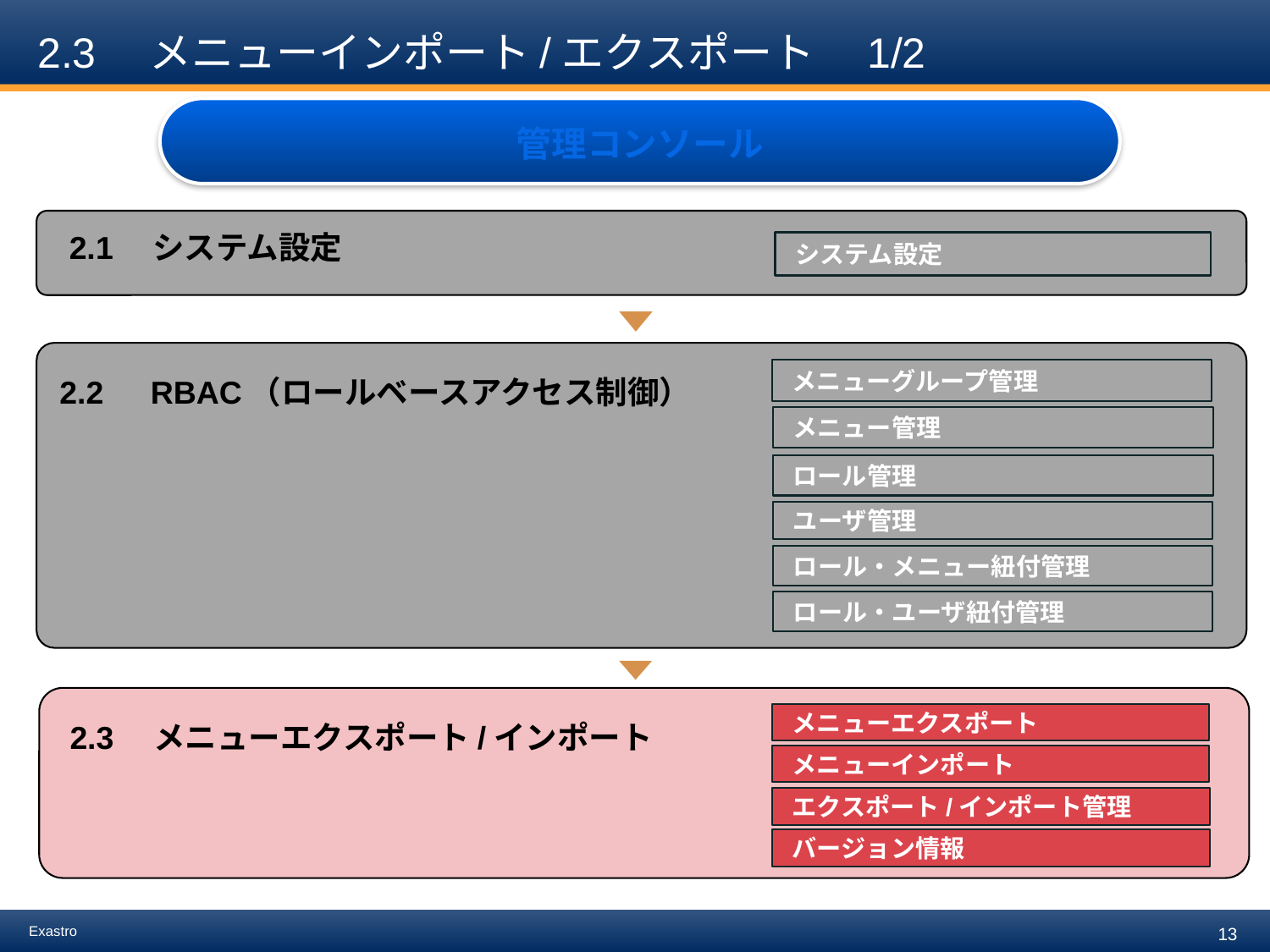

# 2.3　メニューインポート/エクスポート　1/2
管理コンソール

2.1　システム設定
システム設定

メニューグループ管理
2.2　RBAC（ロールベースアクセス制御）
メニュー管理
ロール管理
ユーザ管理
ロール・メニュー紐付管理
ロール・ユーザ紐付管理

メニューエクスポート
2.3　メニューエクスポート/インポート
メニューインポート
エクスポート/インポート管理
バージョン情報